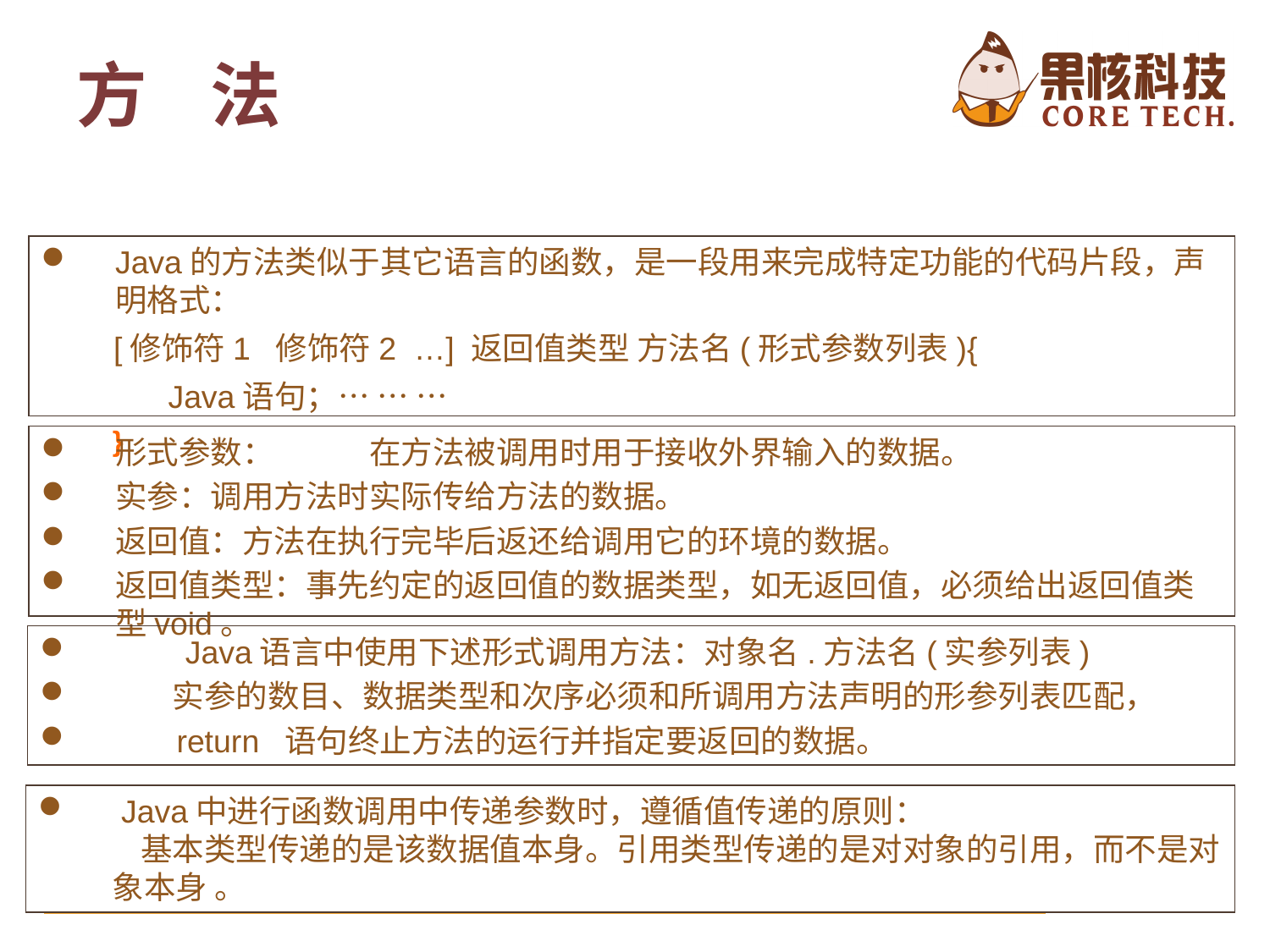

# 方    法
Java的方法类似于其它语言的函数，是一段用来完成特定功能的代码片段，声明格式：
 [修饰符1  修饰符2  …] 返回值类型 方法名(形式参数列表){
	Java语句；… … …
 }
形式参数：	在方法被调用时用于接收外界输入的数据。
实参：调用方法时实际传给方法的数据。
返回值：方法在执行完毕后返还给调用它的环境的数据。
返回值类型：事先约定的返回值的数据类型，如无返回值，必须给出返回值类型void。

        Java语言中使用下述形式调用方法：对象名.方法名(实参列表)
       实参的数目、数据类型和次序必须和所调用方法声明的形参列表匹配，
       return  语句终止方法的运行并指定要返回的数据。
 Java中进行函数调用中传递参数时，遵循值传递的原则：
    基本类型传递的是该数据值本身。引用类型传递的是对对象的引用，而不是对象本身 。